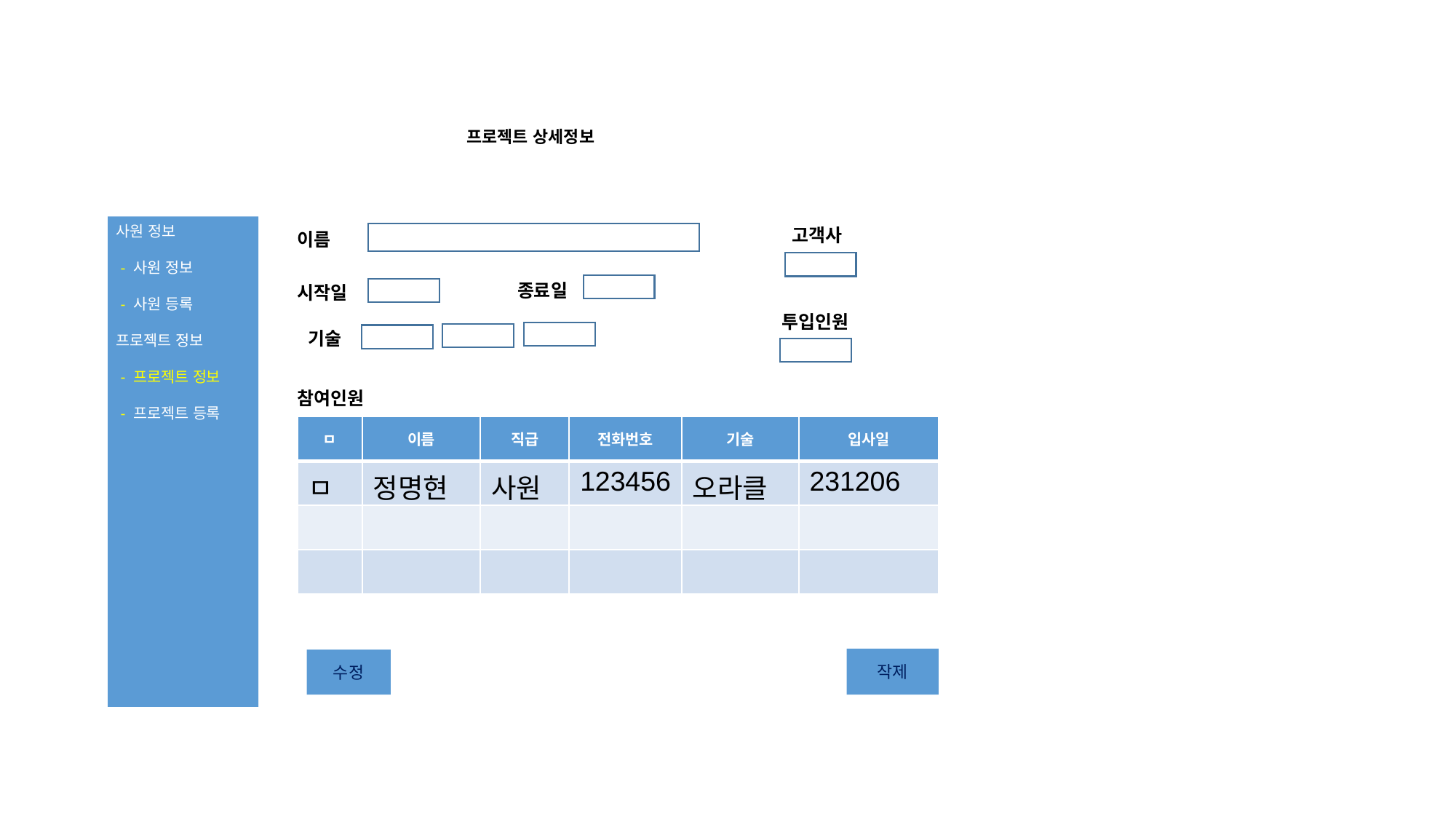

프로젝트 상세정보
사원 정보

 - 사원 정보

 - 사원 등록

프로젝트 정보

 - 프로젝트 정보

 - 프로젝트 등록

고객사
이름

종료일

시작일

투입인원
기술

참여인원
| ㅁ | 이름 | 직급 | 전화번호 | 기술 | 입사일 |
| --- | --- | --- | --- | --- | --- |
| ㅁ | 정명현 | 사원 | 123456 | 오라클 | 231206 |
|  |  |  |  |  |  |
|  |  |  |  |  |  |
작제
수정